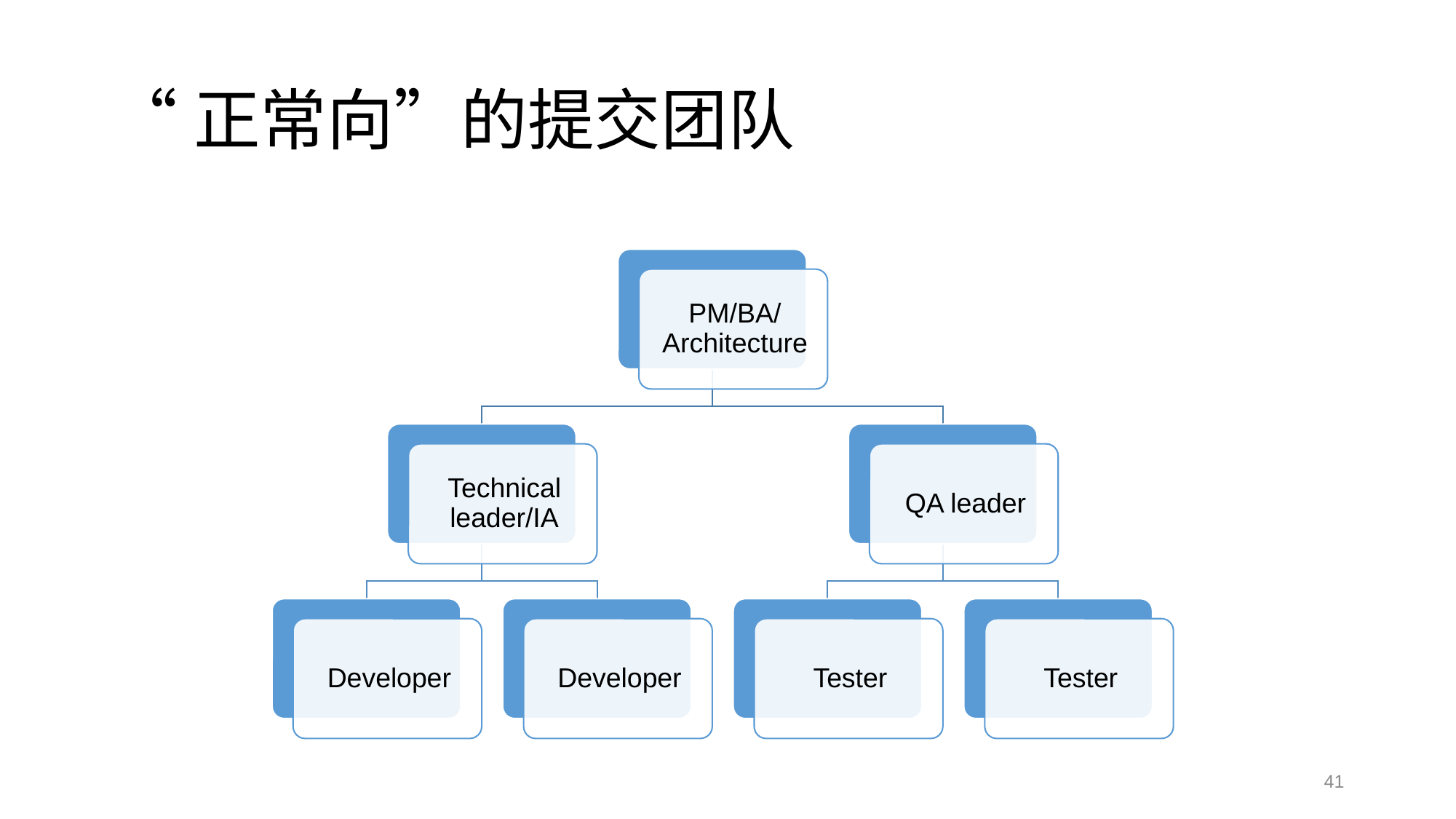

# “正常向”的提交团队
PM/BA/Architecture
Technical leader/IA
Developer
Developer
QA leader
Tester
Tester
41